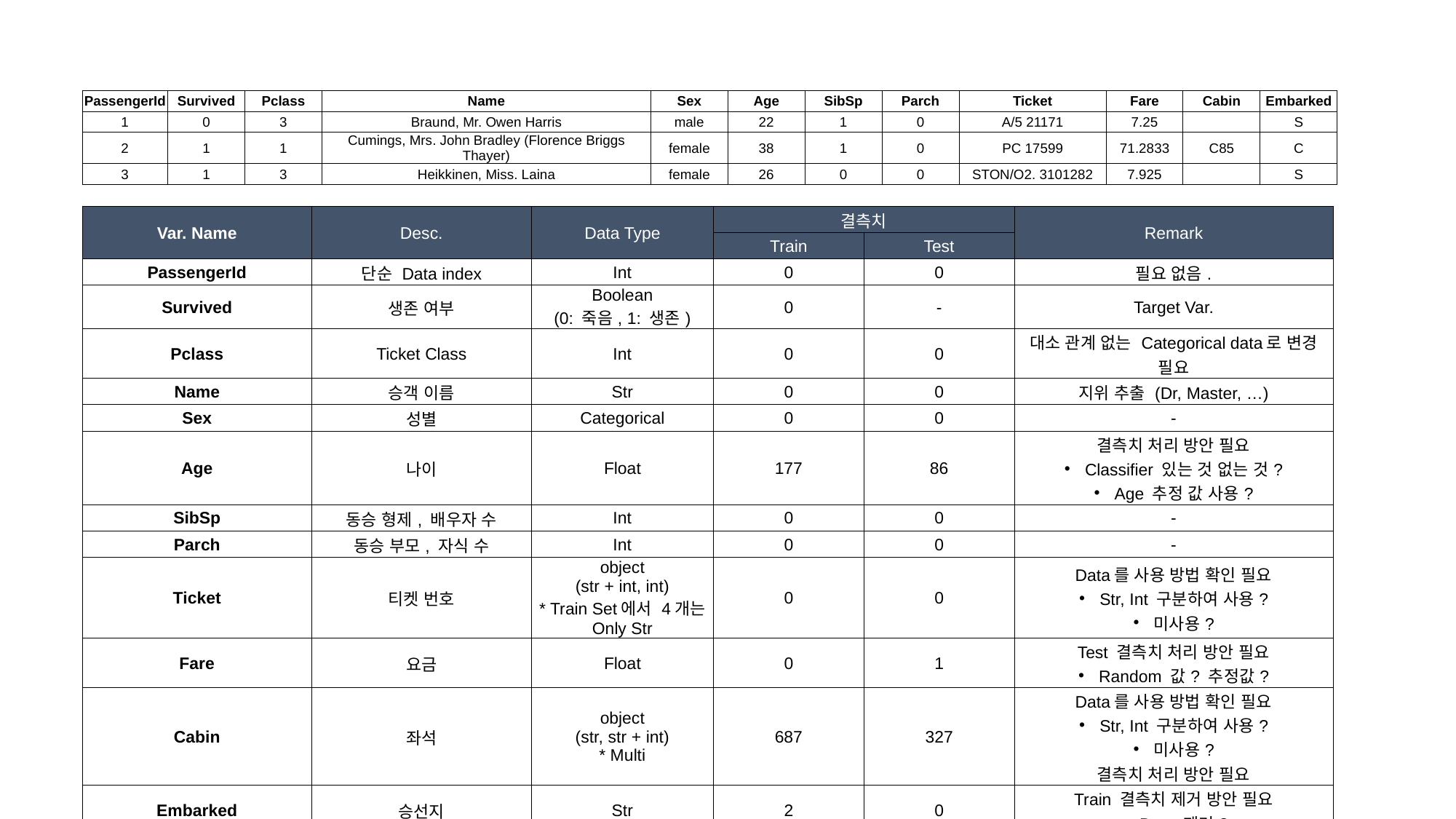

| PassengerId | Survived | Pclass | Name | Sex | Age | SibSp | Parch | Ticket | Fare | Cabin | Embarked |
| --- | --- | --- | --- | --- | --- | --- | --- | --- | --- | --- | --- |
| 1 | 0 | 3 | Braund, Mr. Owen Harris | male | 22 | 1 | 0 | A/5 21171 | 7.25 |  | S |
| 2 | 1 | 1 | Cumings, Mrs. John Bradley (Florence Briggs Thayer) | female | 38 | 1 | 0 | PC 17599 | 71.2833 | C85 | C |
| 3 | 1 | 3 | Heikkinen, Miss. Laina | female | 26 | 0 | 0 | STON/O2. 3101282 | 7.925 |  | S |
| Var. Name | Desc. | Data Type | 결측치 |  | Remark |
| --- | --- | --- | --- | --- | --- |
|  |  |  | Train | Test |  |
| PassengerId | 단순 Data index | Int | 0 | 0 | 필요 없음. |
| Survived | 생존 여부 | Boolean (0: 죽음, 1: 생존) | 0 | - | Target Var. |
| Pclass | Ticket Class | Int | 0 | 0 | 대소 관계 없는 Categorical data로 변경 필요 |
| Name | 승객 이름 | Str | 0 | 0 | 지위 추출 (Dr, Master, …) |
| Sex | 성별 | Categorical | 0 | 0 | - |
| Age | 나이 | Float | 177 | 86 | 결측치 처리 방안 필요 Classifier 있는 것 없는 것? Age 추정 값 사용? |
| SibSp | 동승 형제, 배우자 수 | Int | 0 | 0 | - |
| Parch | 동승 부모, 자식 수 | Int | 0 | 0 | - |
| Ticket | 티켓 번호 | object (str + int, int) \* Train Set에서 4개는 Only Str | 0 | 0 | Data를 사용 방법 확인 필요 Str, Int 구분하여 사용? 미사용? |
| Fare | 요금 | Float | 0 | 1 | Test 결측치 처리 방안 필요 Random 값? 추정값? |
| Cabin | 좌석 | object (str, str + int) \* Multi | 687 | 327 | Data를 사용 방법 확인 필요 Str, Int 구분하여 사용? 미사용? 결측치 처리 방안 필요 |
| Embarked | 승선지 | Str | 2 | 0 | Train 결측치 제거 방안 필요 Data 제거? |